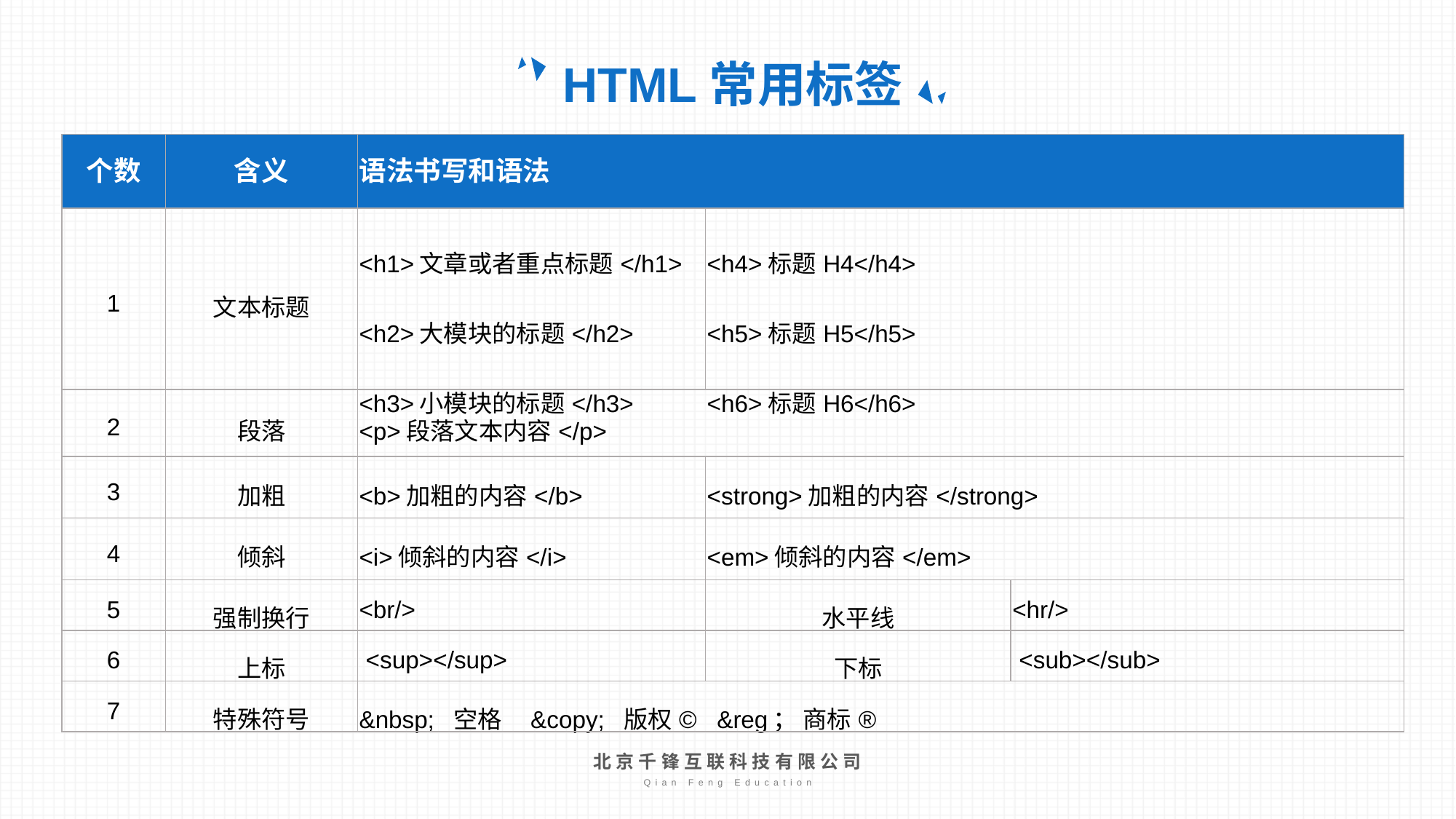

HTML常用标签

| 个数 | 含义 | 语法书写和语法 |  |  |
| --- | --- | --- | --- | --- |
| 1 | 文本标题 | <h1>文章或者重点标题</h1> <h2>大模块的标题</h2> <h3>小模块的标题</h3> | <h4>标题H4</h4> <h5>标题H5</h5> <h6>标题H6</h6> |  |
| 2 | 段落 | <p>段落文本内容</p> |  |  |
| 3 | 加粗 | <b>加粗的内容</b> | <strong>加粗的内容</strong> |  |
| 4 | 倾斜 | <i>倾斜的内容</i> | <em>倾斜的内容</em> |  |
| 5 | 强制换行 | <br/> | 水平线 | <hr/> |
| 6 | 上标 | <sup></sup> | 下标 | <sub></sub> |
| 7 | 特殊符号 | &nbsp; 空格 &copy; 版权© &reg； 商标® |  |  |
Qian Feng Education

北京千锋互联科技有限公司
Qian Feng Education